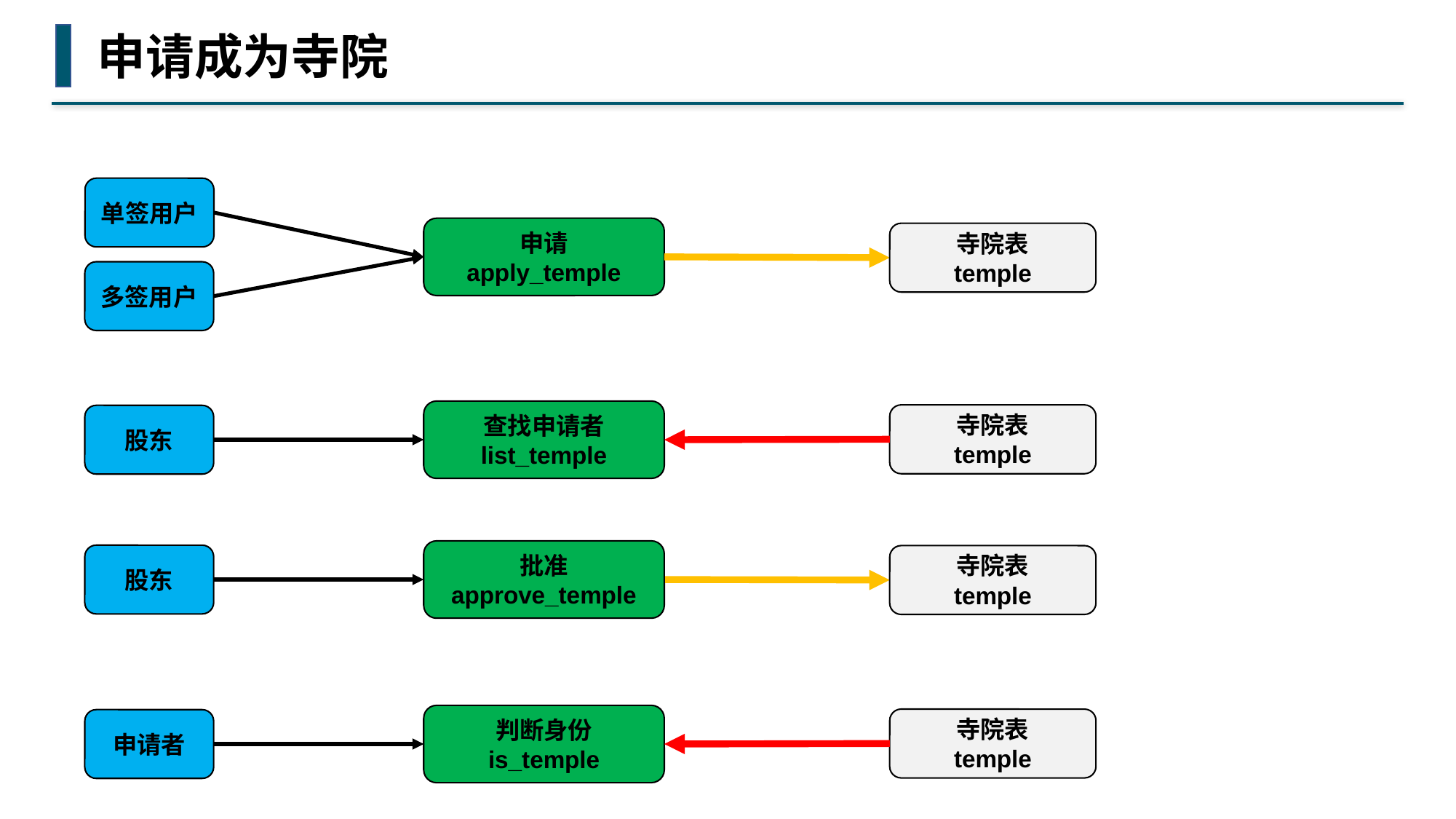

申请成为寺院

单签用户
申请
apply_temple
寺院表
temple
多签用户
查找申请者
list_temple
寺院表
temple
股东
批准
approve_temple
股东
寺院表
temple
判断身份
is_temple
寺院表
temple
申请者